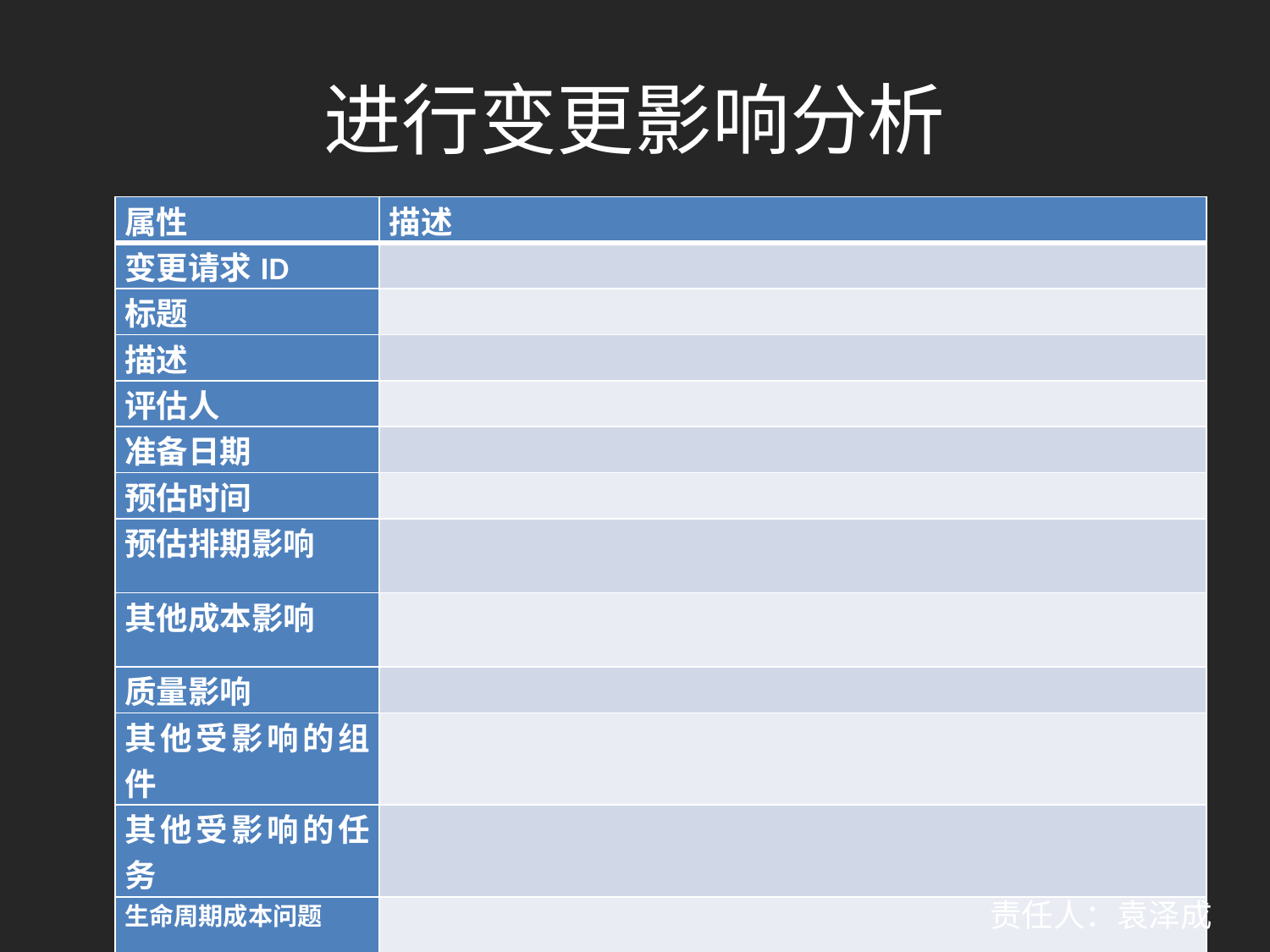

# 进行变更影响分析
| 属性 | 描述 |
| --- | --- |
| 变更请求ID |  |
| 标题 |  |
| 描述 |  |
| 评估人 |  |
| 准备日期 |  |
| 预估时间 |  |
| 预估排期影响 |  |
| 其他成本影响 |  |
| 质量影响 |  |
| 其他受影响的组件 |  |
| 其他受影响的任务 |  |
| 生命周期成本问题 |  |
责任人：袁泽成